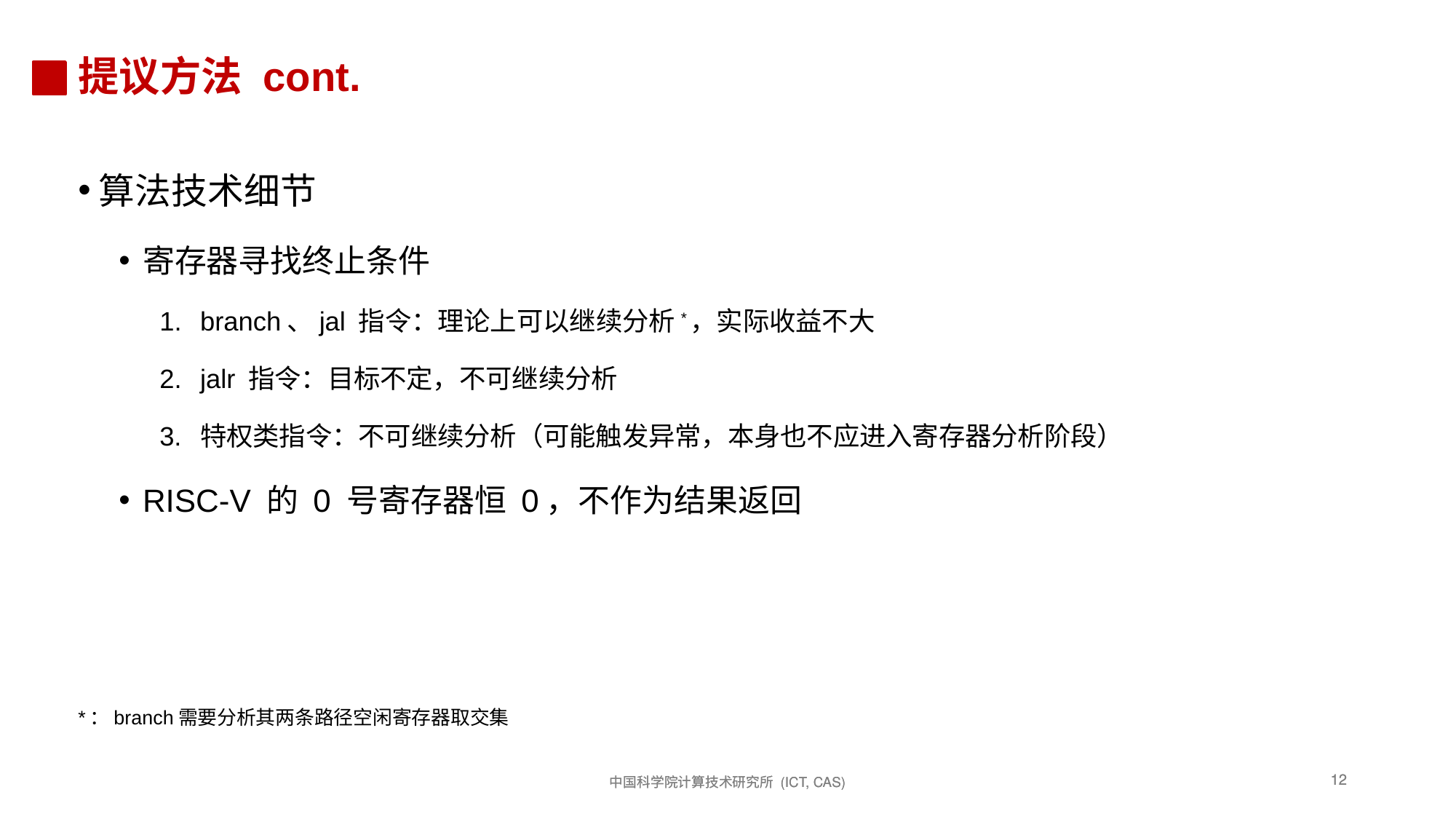

# 提议方法 cont.
算法技术细节
寄存器寻找终止条件
branch、jal 指令：理论上可以继续分析*，实际收益不大
jalr 指令：目标不定，不可继续分析
特权类指令：不可继续分析（可能触发异常，本身也不应进入寄存器分析阶段）
RISC-V 的 0 号寄存器恒 0，不作为结果返回

*：branch需要分析其两条路径空闲寄存器取交集